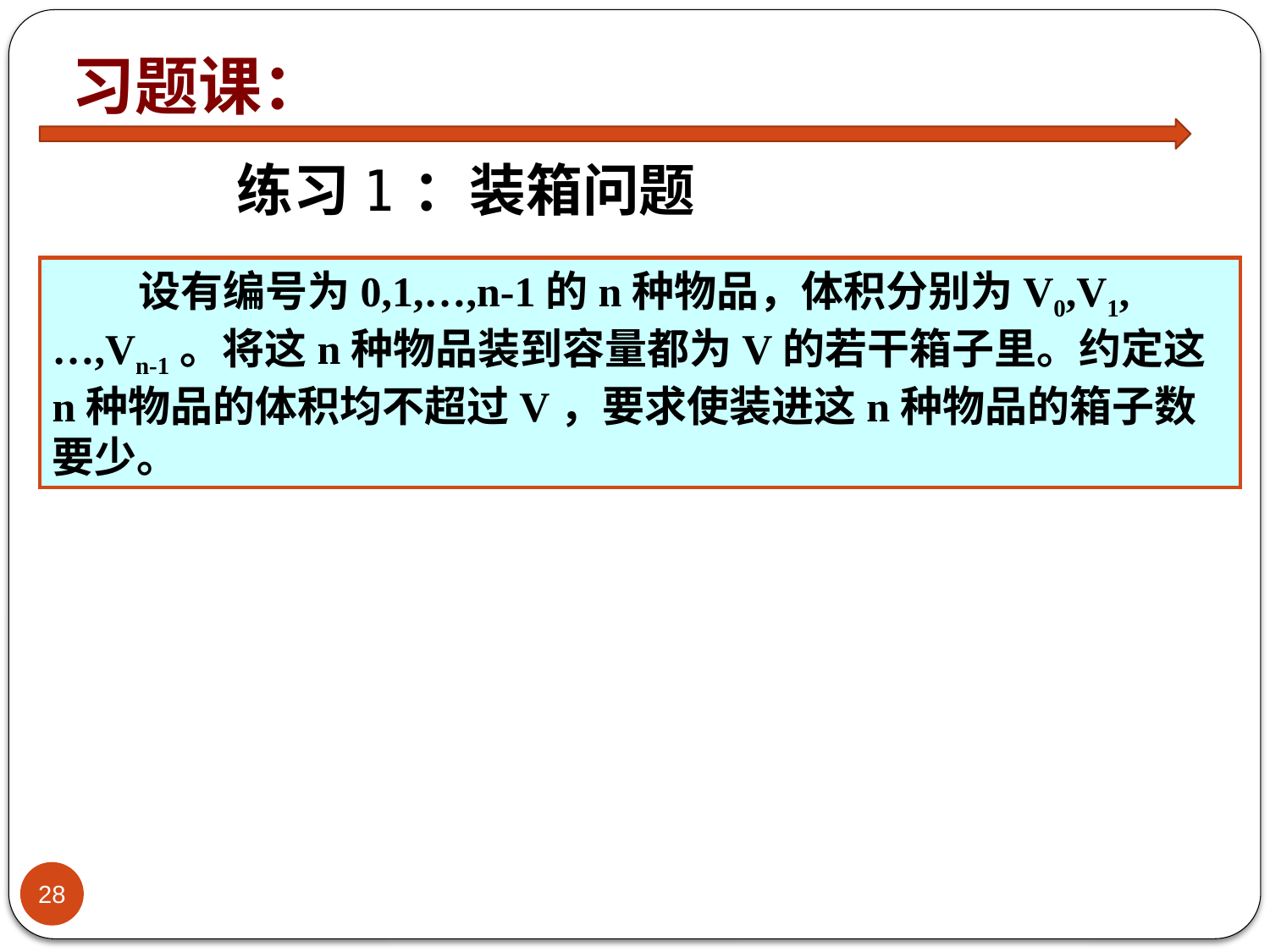

习题课：

练习1：装箱问题
        设有编号为0,1,…,n-1的n种物品，体积分别为V0,V1,…,Vn-1。将这n种物品装到容量都为V的若干箱子里。约定这n种物品的体积均不超过V，要求使装进这n种物品的箱子数要少。
28